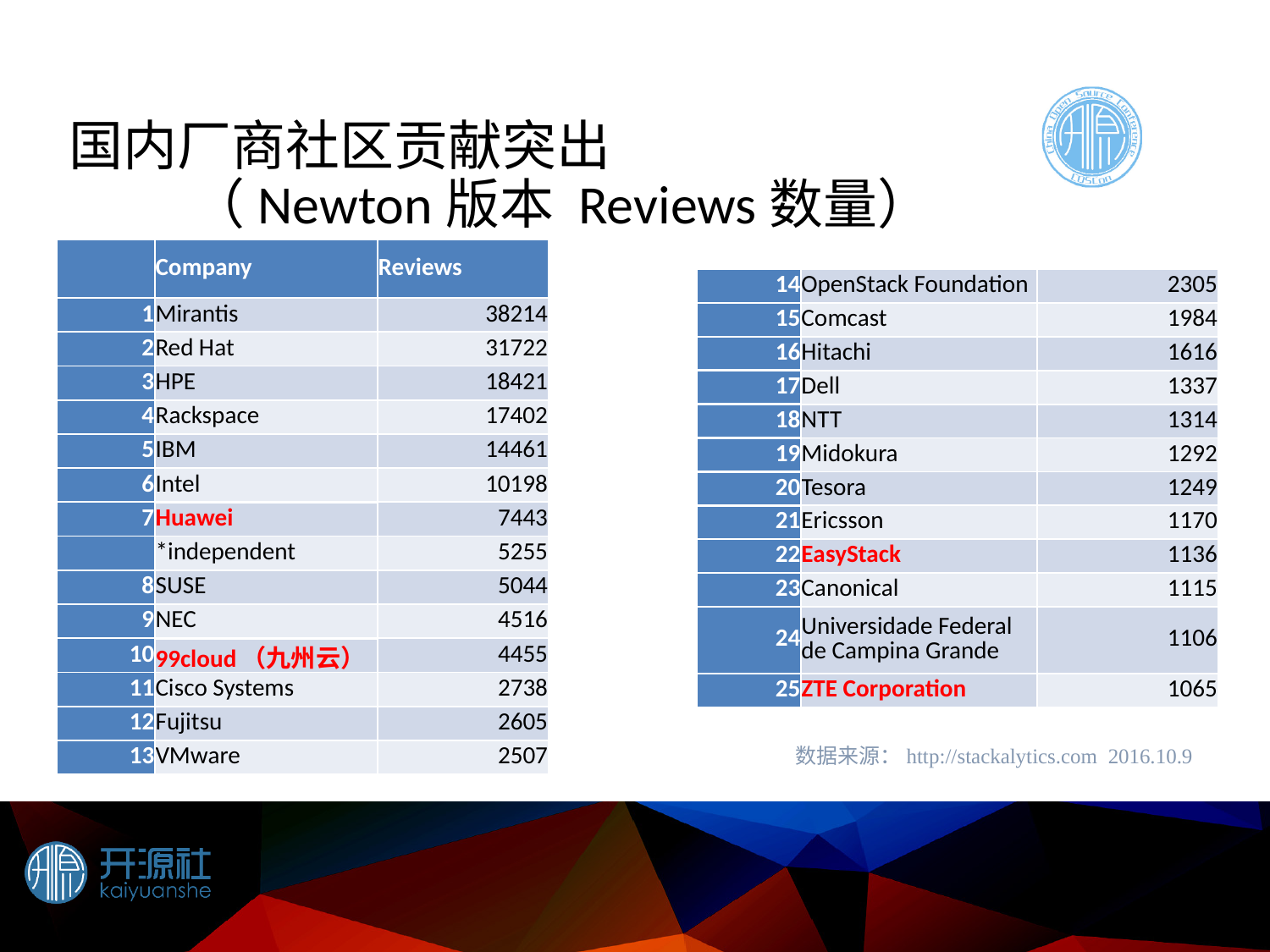

# 国内厂商社区贡献突出 （Newton版本 Reviews数量）
|  | Company | Reviews |
| --- | --- | --- |
| 1 | Mirantis | 38214 |
| 2 | Red Hat | 31722 |
| 3 | HPE | 18421 |
| 4 | Rackspace | 17402 |
| 5 | IBM | 14461 |
| 6 | Intel | 10198 |
| 7 | Huawei | 7443 |
|  | \*independent | 5255 |
| 8 | SUSE | 5044 |
| 9 | NEC | 4516 |
| 10 | 99cloud（九州云） | 4455 |
| 11 | Cisco Systems | 2738 |
| 12 | Fujitsu | 2605 |
| 13 | VMware | 2507 |
| 14 | OpenStack Foundation | 2305 |
| --- | --- | --- |
| 15 | Comcast | 1984 |
| 16 | Hitachi | 1616 |
| 17 | Dell | 1337 |
| 18 | NTT | 1314 |
| 19 | Midokura | 1292 |
| 20 | Tesora | 1249 |
| 21 | Ericsson | 1170 |
| 22 | EasyStack | 1136 |
| 23 | Canonical | 1115 |
| 24 | Universidade Federal de Campina Grande | 1106 |
| 25 | ZTE Corporation | 1065 |
数据来源：http://stackalytics.com  2016.10.9